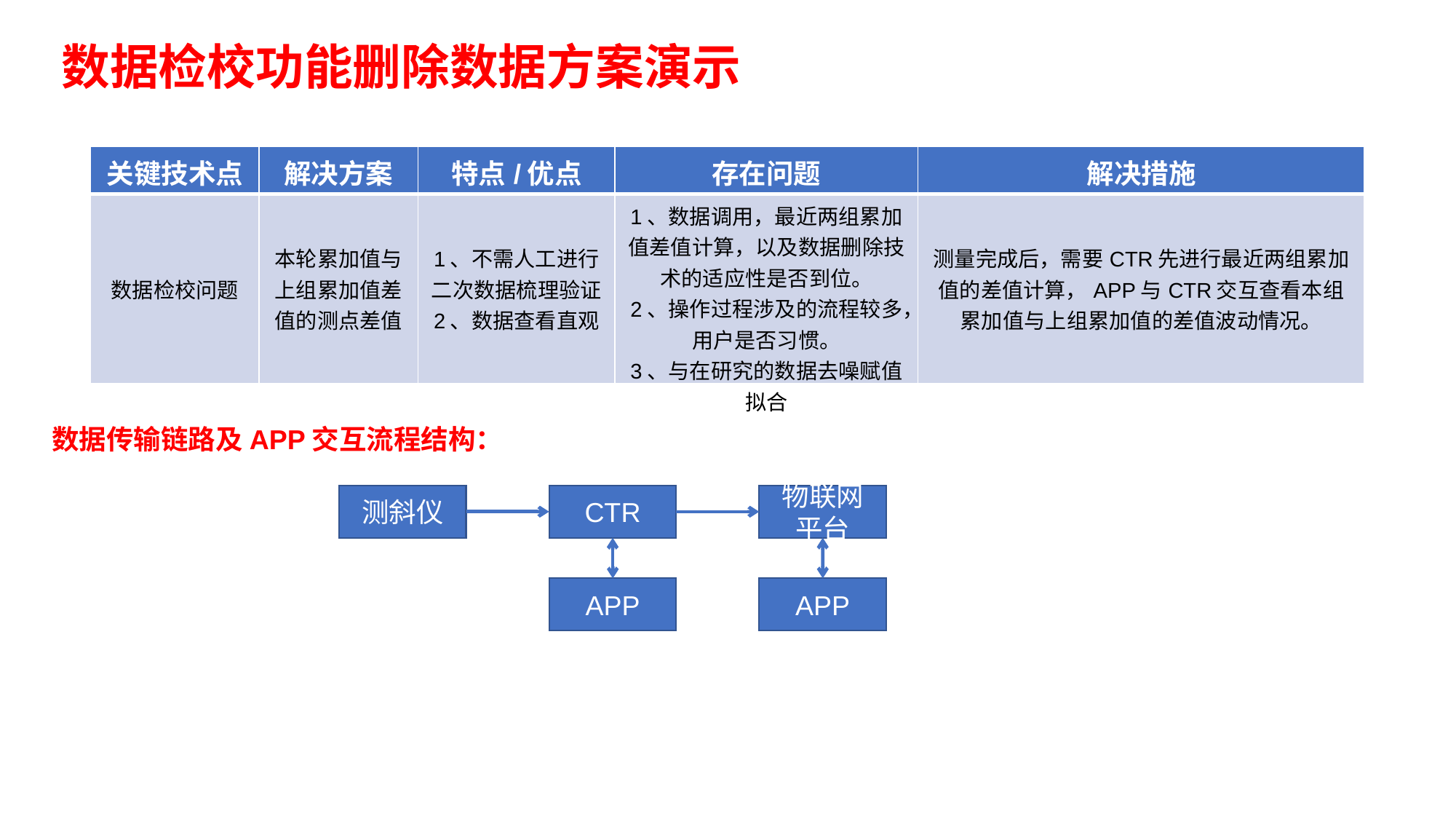

数据检校功能删除数据方案演示
| 关键技术点 | 解决方案 | 特点/优点 | 存在问题 | 解决措施 |
| --- | --- | --- | --- | --- |
| 数据检校问题 | 本轮累加值与上组累加值差值的测点差值 | 1、不需人工进行二次数据梳理验证 2、数据查看直观 | 1、数据调用，最近两组累加值差值计算，以及数据删除技术的适应性是否到位。 2、操作过程涉及的流程较多，用户是否习惯。 3、与在研究的数据去噪赋值拟合 | 测量完成后，需要CTR先进行最近两组累加值的差值计算，APP与CTR交互查看本组累加值与上组累加值的差值波动情况。 |
数据传输链路及APP交互流程结构：
测斜仪
CTR
物联网平台
APP
APP